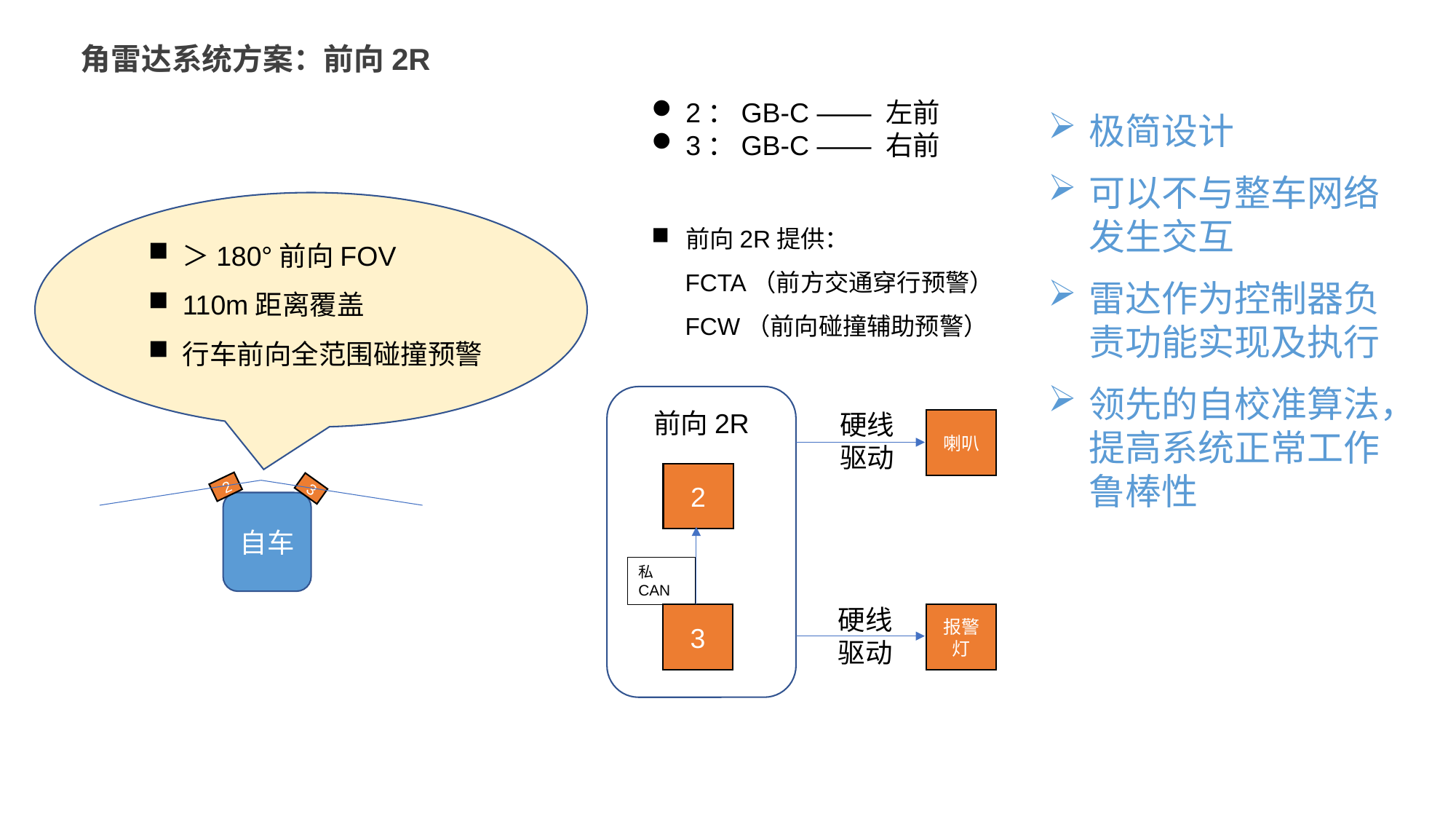

角雷达系统方案：前向2R
2：GB-C —— 左前
3：GB-C —— 右前
极简设计
可以不与整车网络发生交互
雷达作为控制器负责功能实现及执行
领先的自校准算法，提高系统正常工作鲁棒性

＞180°前向FOV
110m距离覆盖
行车前向全范围碰撞预警
2
3
自车
前向2R提供：
     FCTA（前方交通穿行预警）
     FCW（前向碰撞辅助预警）

前向2R
硬线驱动
喇叭
2
私CAN
硬线驱动
报警灯
3